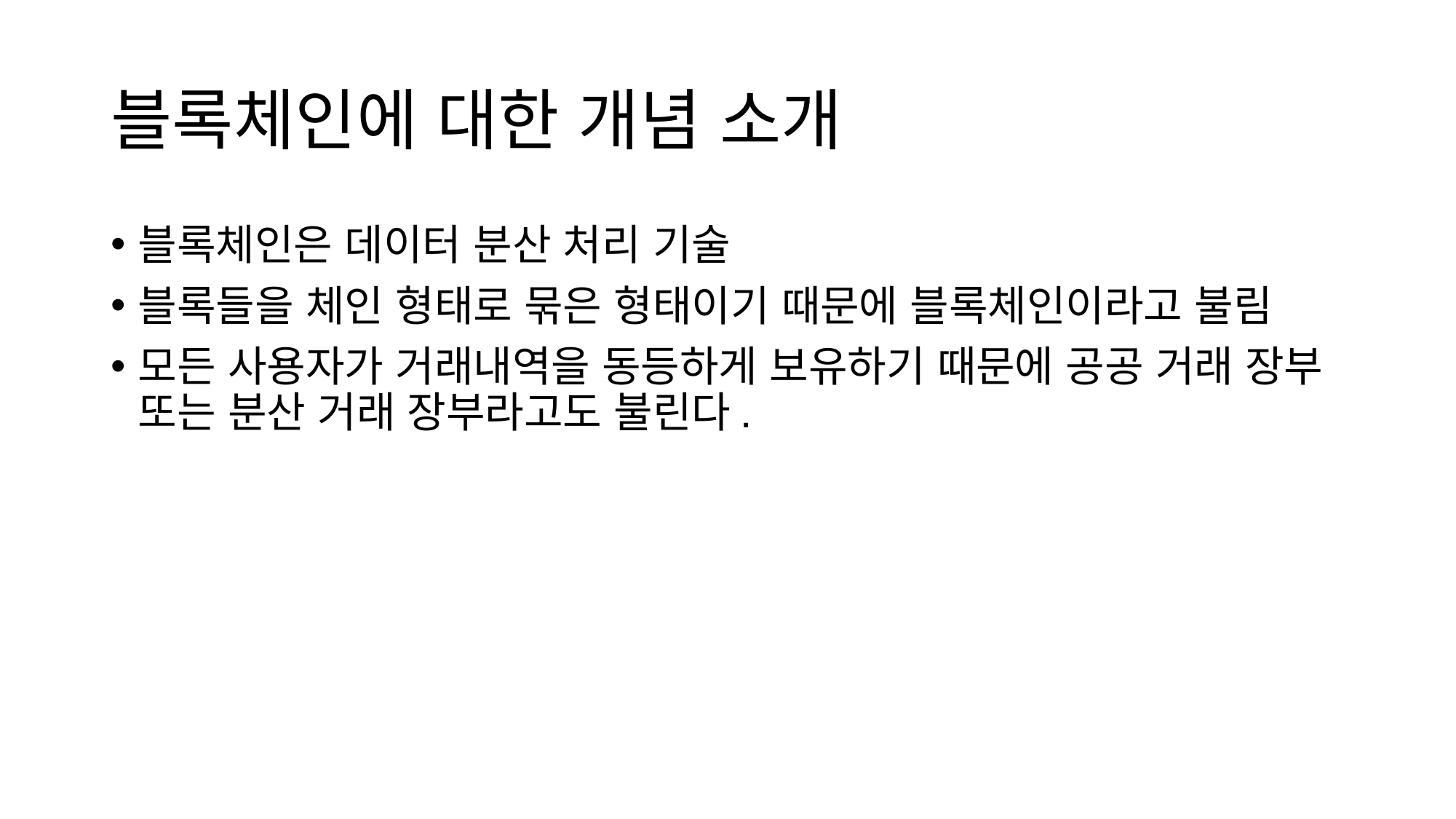

# 블록체인에 대한 개념 소개
블록체인은 데이터 분산 처리 기술
블록들을 체인 형태로 묶은 형태이기 때문에 블록체인이라고 불림
모든 사용자가 거래내역을 동등하게 보유하기 때문에 공공 거래 장부 또는 분산 거래 장부라고도 불린다.